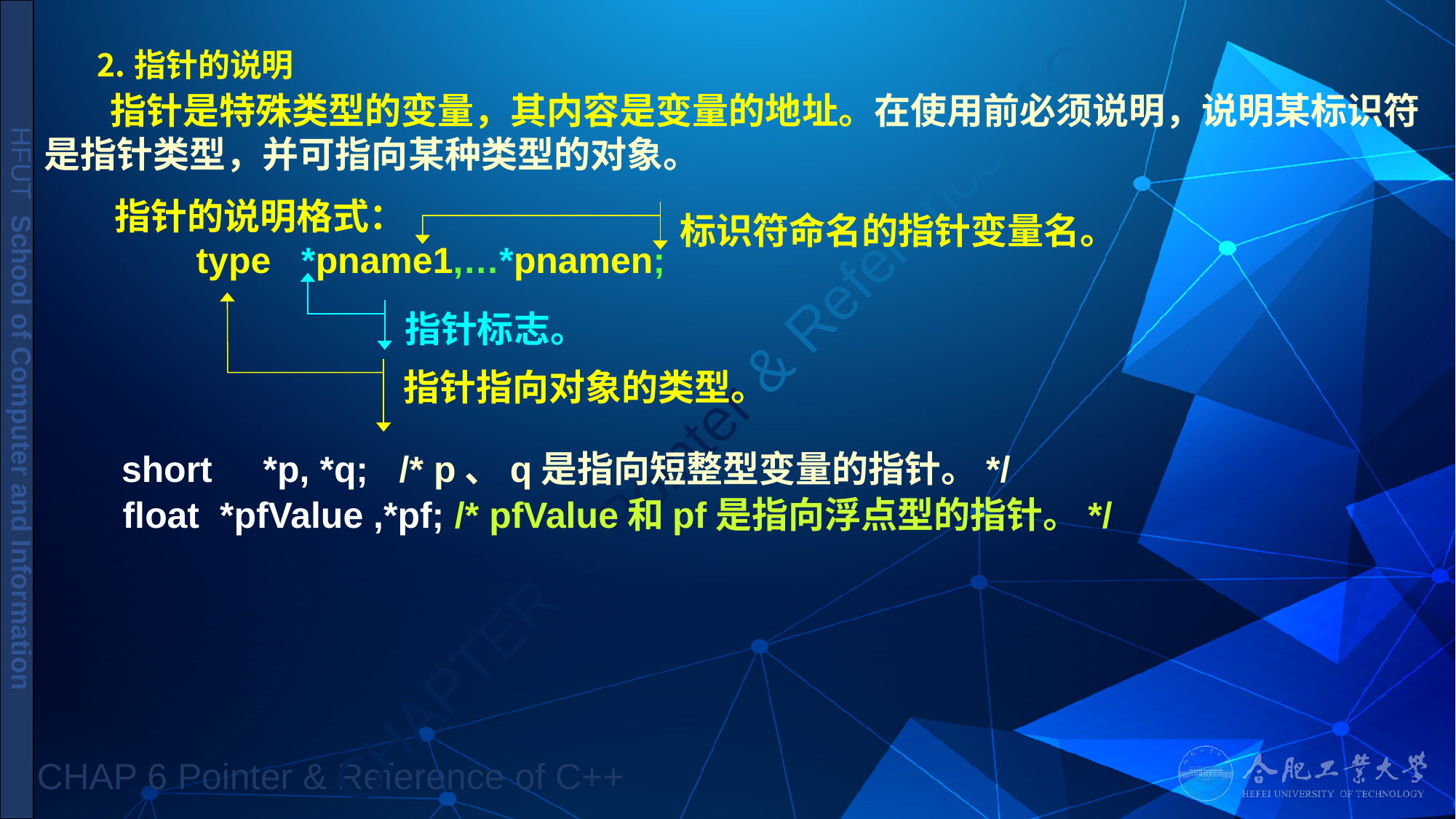

# ⒉指针的说明
       指针是特殊类型的变量，其内容是变量的地址。在使用前必须说明，说明某标识符是指针类型，并可指向某种类型的对象。
指针的说明格式：
        type   *pname1,…*pnamen;
标识符命名的指针变量名。
指针标志。
指针指向对象的类型。
short     *p, *q;   /* p、q是指向短整型变量的指针。*/
float  *pfValue ,*pf; /* pfValue和pf是指向浮点型的指针。*/